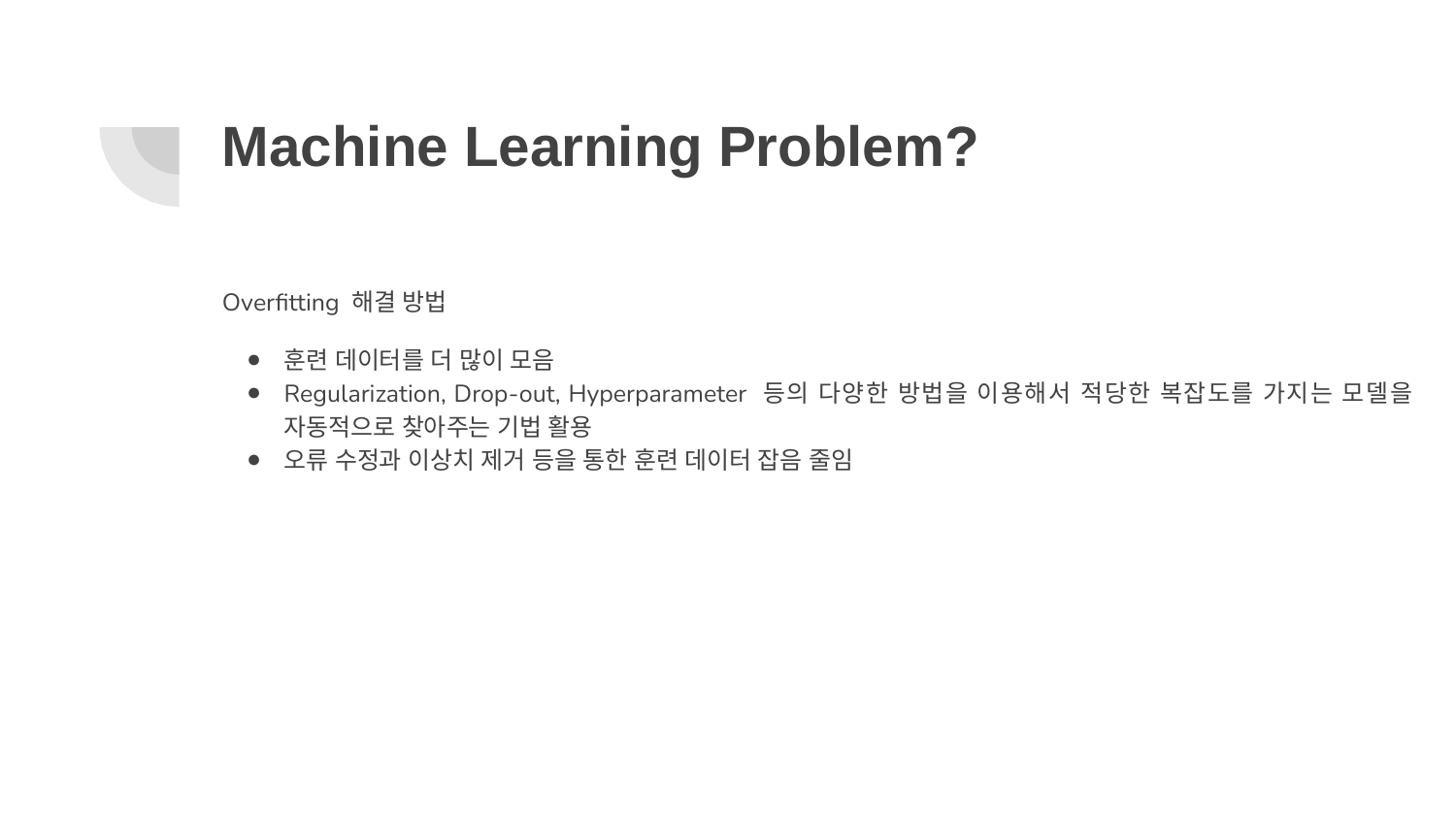

# Machine Learning Problem?
Overfitting 해결 방법
훈련 데이터를 더 많이 모음
Regularization, Drop-out, Hyperparameter 등의 다양한 방법을 이용해서 적당한 복잡도를 가지는 모델을 자동적으로 찾아주는 기법 활용
오류 수정과 이상치 제거 등을 통한 훈련 데이터 잡음 줄임